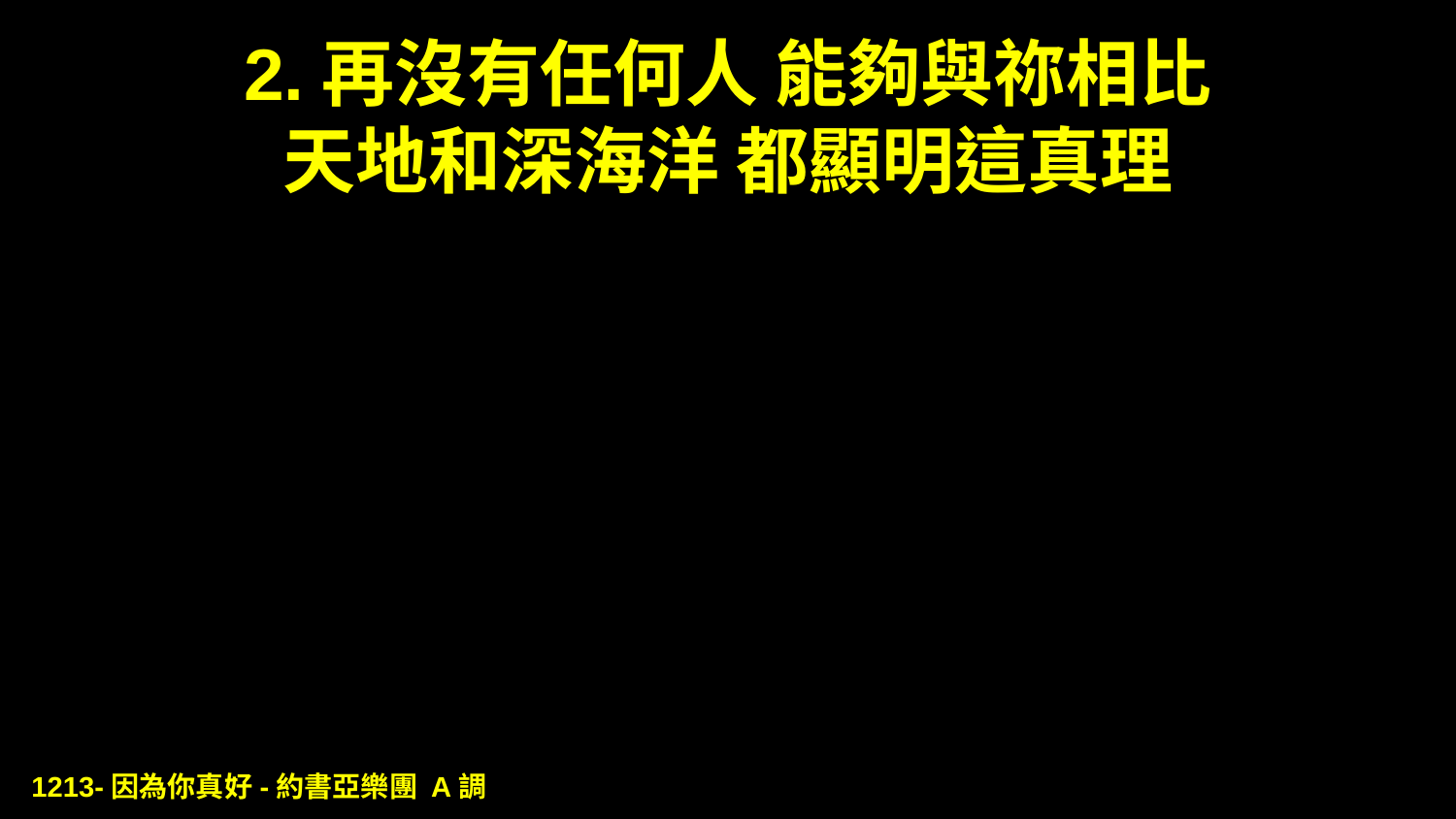

# 2.再沒有任何人 能夠與祢相比 天地和深海洋 都顯明這真理
1213-因為你真好-約書亞樂團 A調